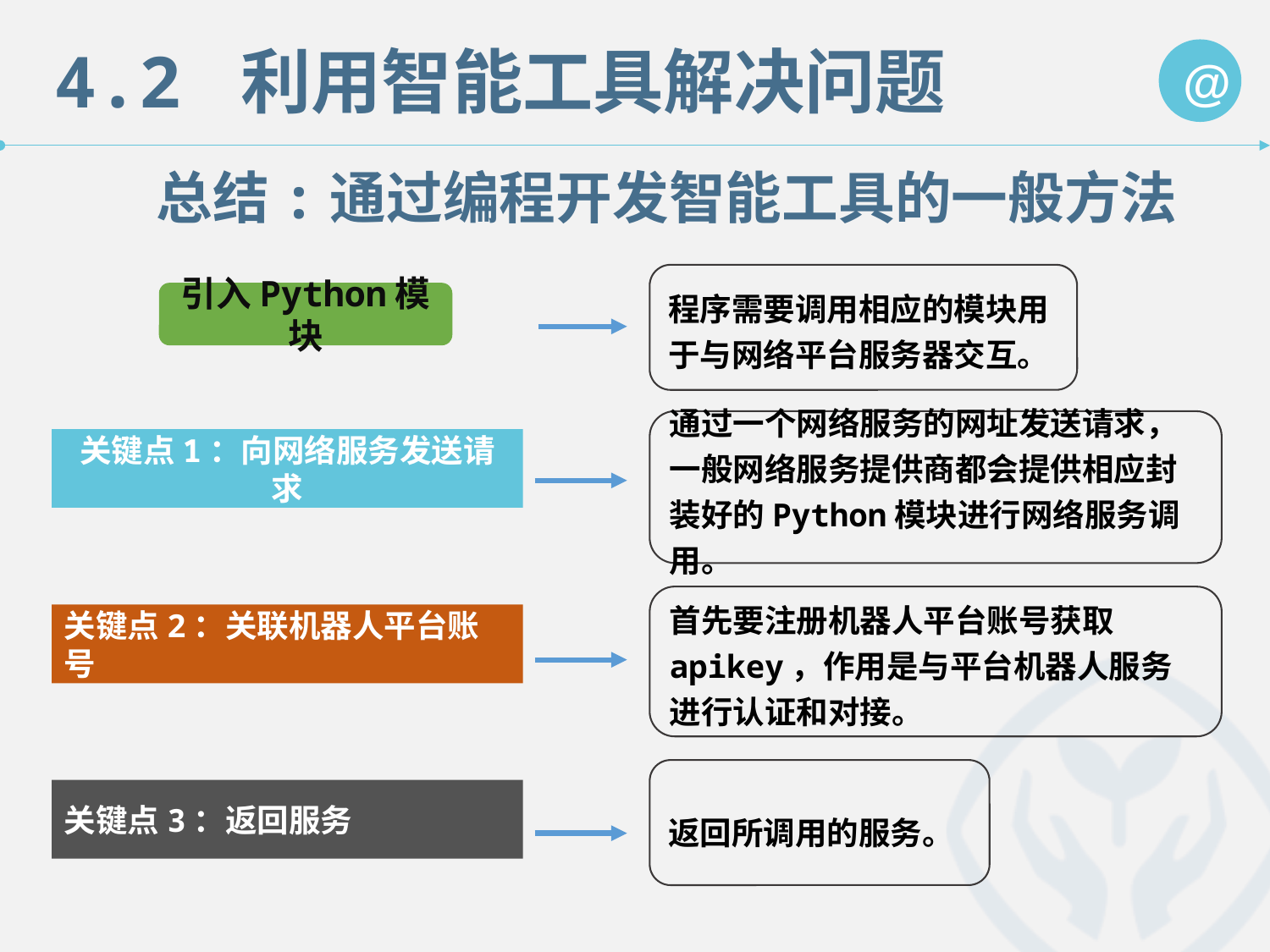

4.2 利用智能工具解决问题
@
总结:通过编程开发智能工具的一般方法
程序需要调用相应的模块用于与网络平台服务器交互。
引入Python模块
通过一个网络服务的网址发送请求，一般网络服务提供商都会提供相应封装好的Python模块进行网络服务调用。
关键点1：向网络服务发送请求
首先要注册机器人平台账号获取apikey，作用是与平台机器人服务进行认证和对接。
关键点2：关联机器人平台账号
返回所调用的服务。
关键点3：返回服务